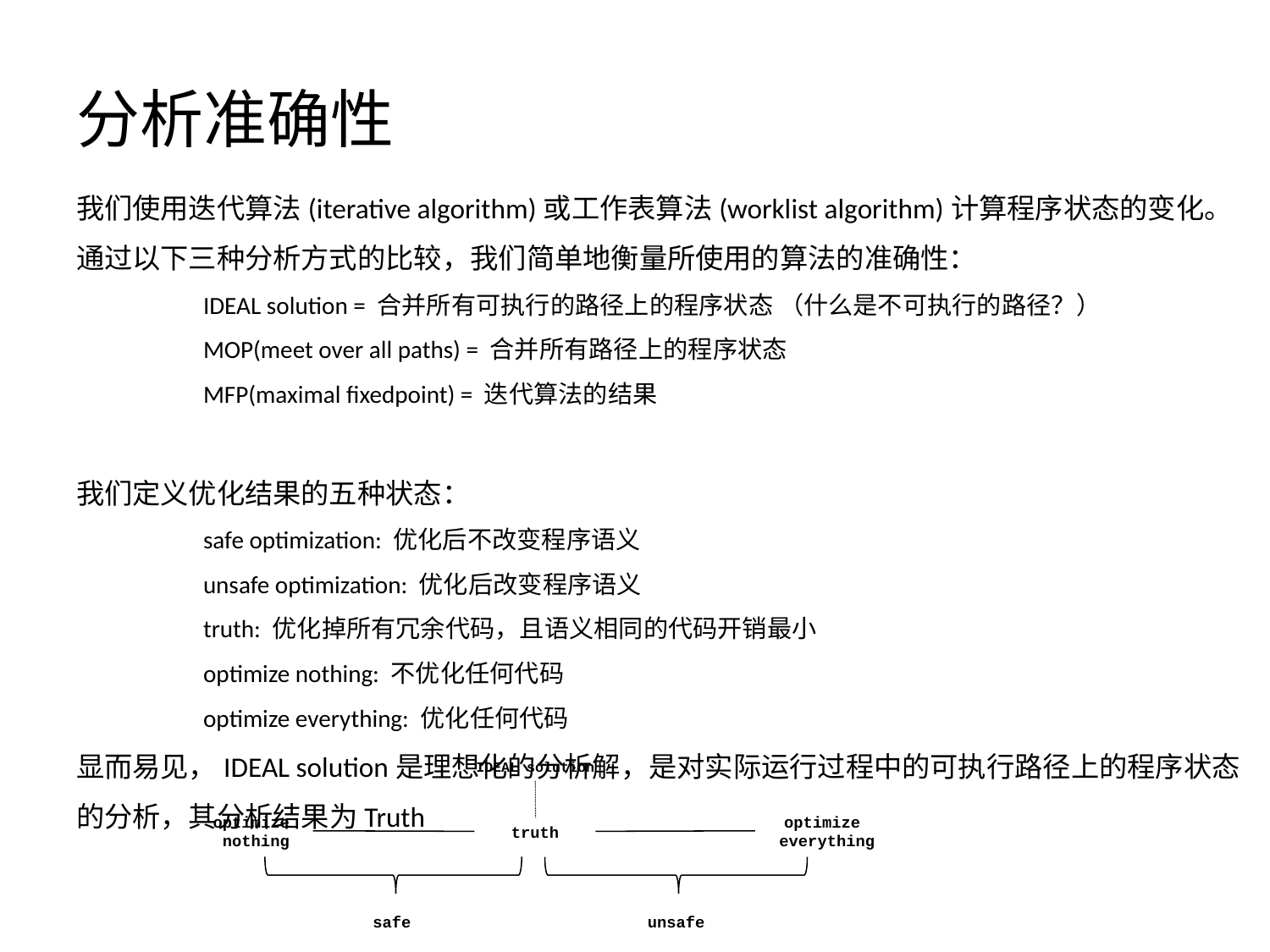

# 分析准确性
我们使用迭代算法(iterative algorithm)或工作表算法(worklist algorithm)计算程序状态的变化。通过以下三种分析方式的比较，我们简单地衡量所使用的算法的准确性：
	IDEAL solution = 合并所有可执行的路径上的程序状态 （什么是不可执行的路径？）
	MOP(meet over all paths) = 合并所有路径上的程序状态
	MFP(maximal fixedpoint) = 迭代算法的结果

我们定义优化结果的五种状态：
	safe optimization: 优化后不改变程序语义
	unsafe optimization: 优化后改变程序语义
	truth: 优化掉所有冗余代码，且语义相同的代码开销最小
	optimize nothing: 不优化任何代码
	optimize everything: 优化任何代码
显而易见，IDEAL solution是理想化的分析解，是对实际运行过程中的可执行路径上的程序状态的分析，其分析结果为Truth

IDEAL solution
optimize
nothing
optimize
everything
truth
safe
unsafe